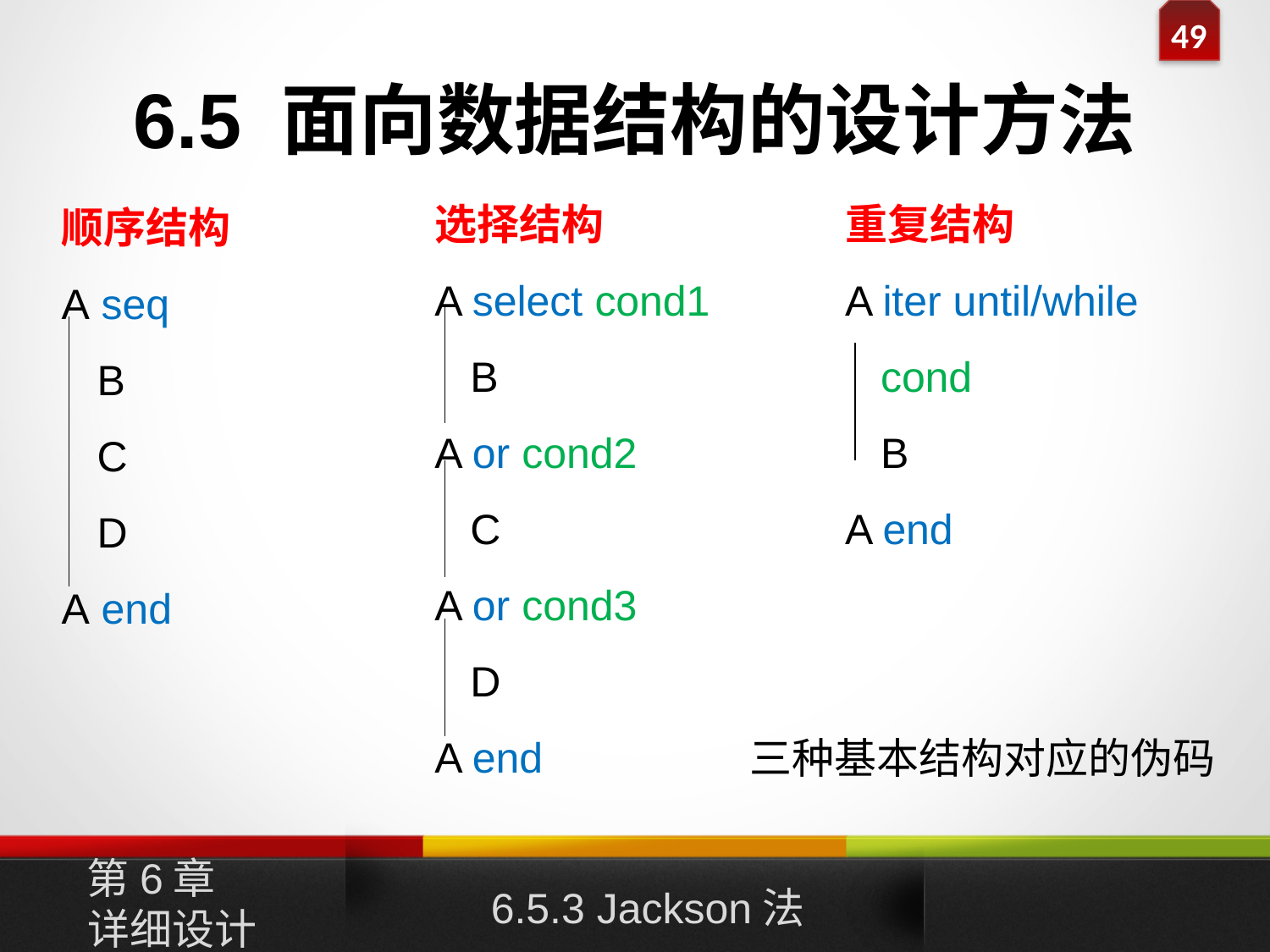

# 6.5 面向数据结构的设计方法
重复结构
A iter until/while
   cond
   B
A end
选择结构
A select cond1
   B
A or cond2
   C
A or cond3
   D
A end
顺序结构
A seq
   B
   C
   D
A end
三种基本结构对应的伪码
第6章
详细设计
6.5.3 Jackson法